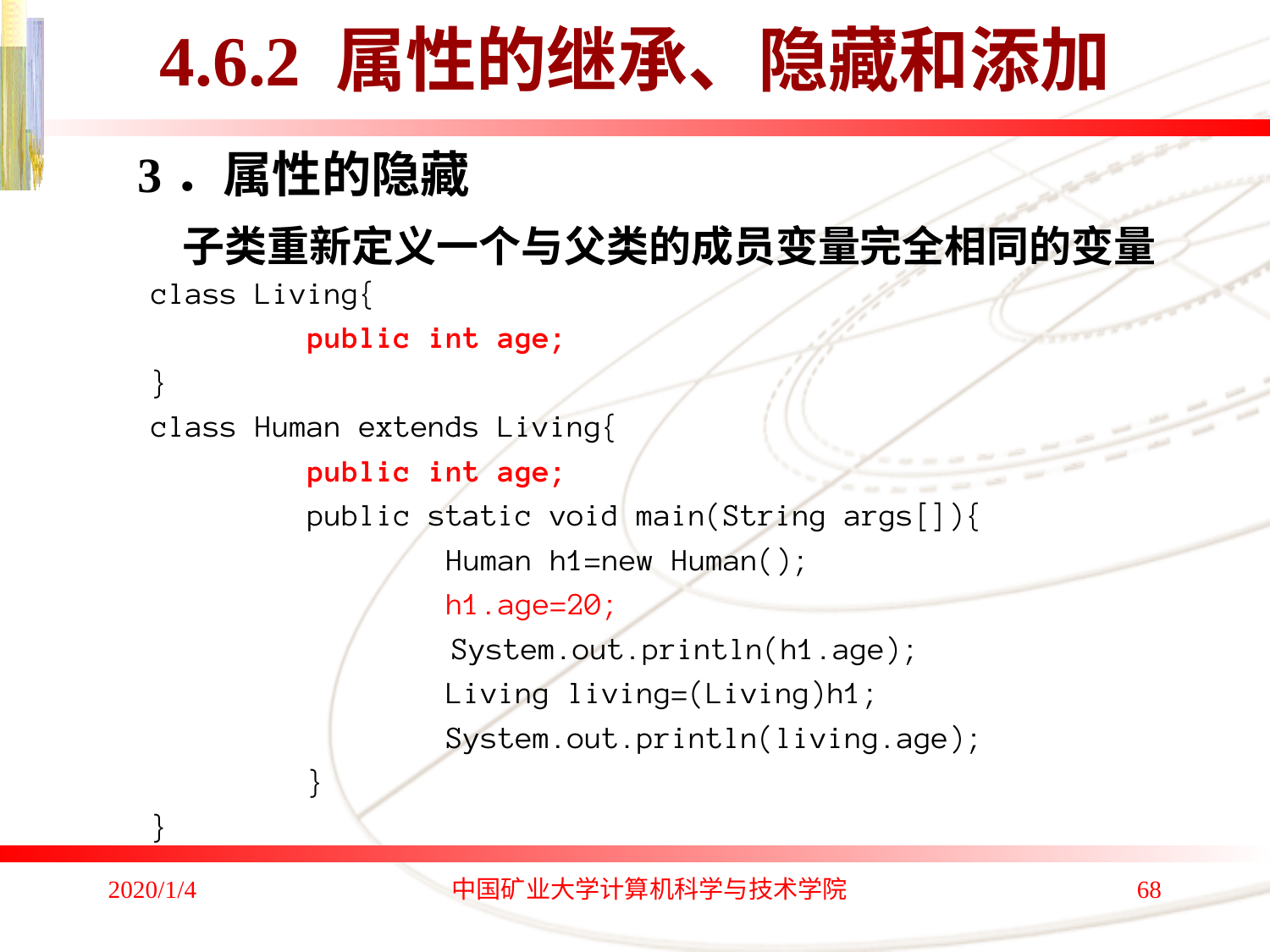

# 4.6.2 属性的继承、隐藏和添加
3．属性的隐藏
   子类重新定义一个与父类的成员变量完全相同的变量
class Living{
         public int age;
}
class Human extends Living{
         public int age;
         public static void main(String args[]){
                 Human h1=new Human();
                 h1.age=20;
 	          System.out.println(h1.age);
                 Living living=(Living)h1;
                 System.out.println(living.age);
         }
}
2020/1/4
中国矿业大学计算机科学与技术学院
68